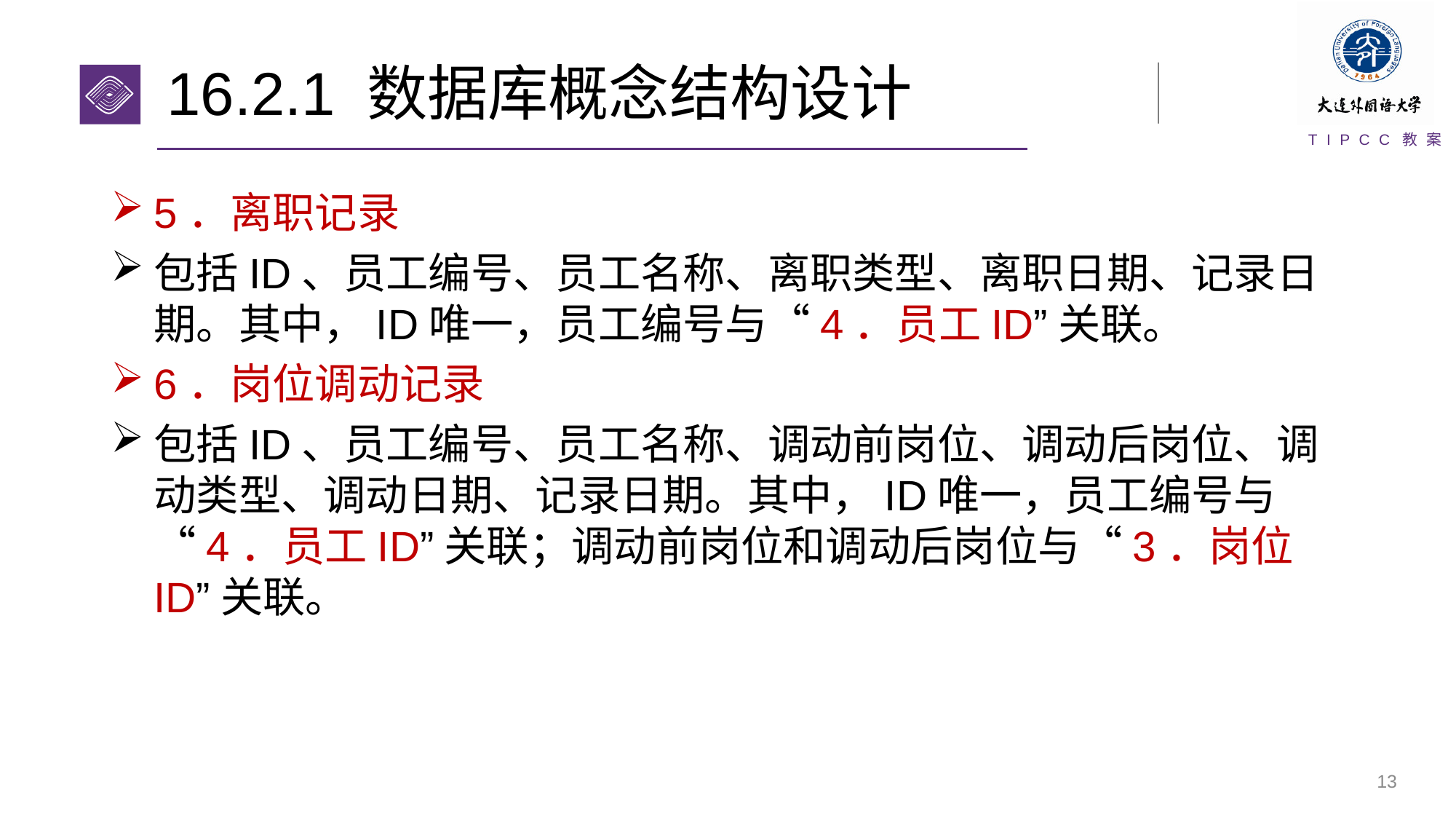

# 16.2.1 数据库概念结构设计
5．离职记录
包括ID、员工编号、员工名称、离职类型、离职日期、记录日期。其中，ID唯一，员工编号与“4．员工ID”关联。
6．岗位调动记录
包括ID、员工编号、员工名称、调动前岗位、调动后岗位、调动类型、调动日期、记录日期。其中，ID唯一，员工编号与“4．员工ID”关联；调动前岗位和调动后岗位与“3．岗位ID”关联。
13